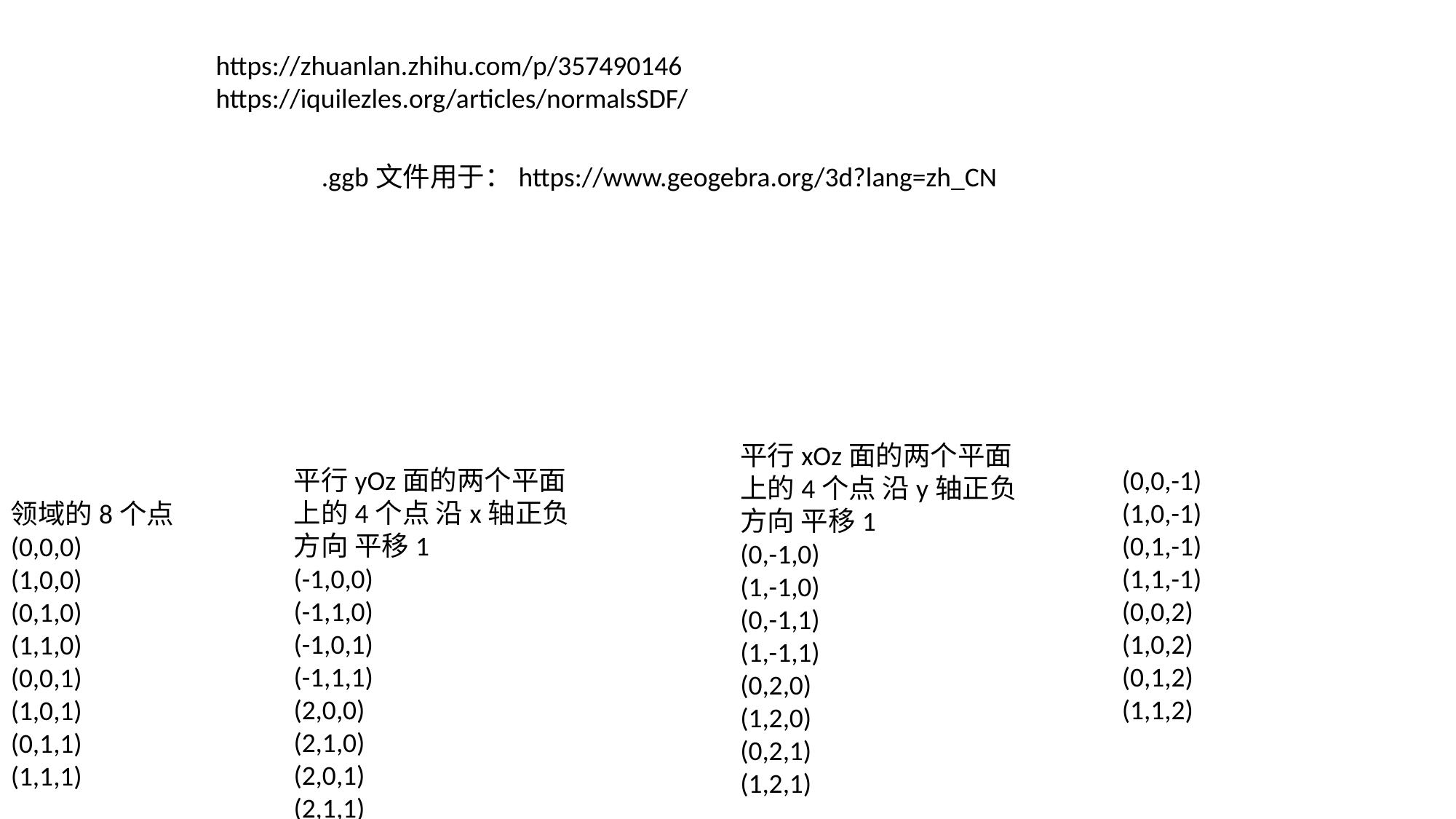

https://zhuanlan.zhihu.com/p/357490146
https://iquilezles.org/articles/normalsSDF/
.ggb文件用于：https://www.geogebra.org/3d?lang=zh_CN
平行xOz面的两个平面上的4个点 沿y轴正负方向 平移1
(0,-1,0)
(1,-1,0)
(0,-1,1)
(1,-1,1)
(0,2,0)
(1,2,0)
(0,2,1)
(1,2,1)
(0,0,-1)
(1,0,-1)
(0,1,-1)
(1,1,-1)
(0,0,2)
(1,0,2)
(0,1,2)
(1,1,2)
平行yOz面的两个平面上的4个点 沿x轴正负方向 平移1
(-1,0,0)
(-1,1,0)
(-1,0,1)
(-1,1,1)
(2,0,0)
(2,1,0)
(2,0,1)
(2,1,1)
领域的8个点
(0,0,0)
(1,0,0)
(0,1,0)
(1,1,0)
(0,0,1)
(1,0,1)
(0,1,1)
(1,1,1)